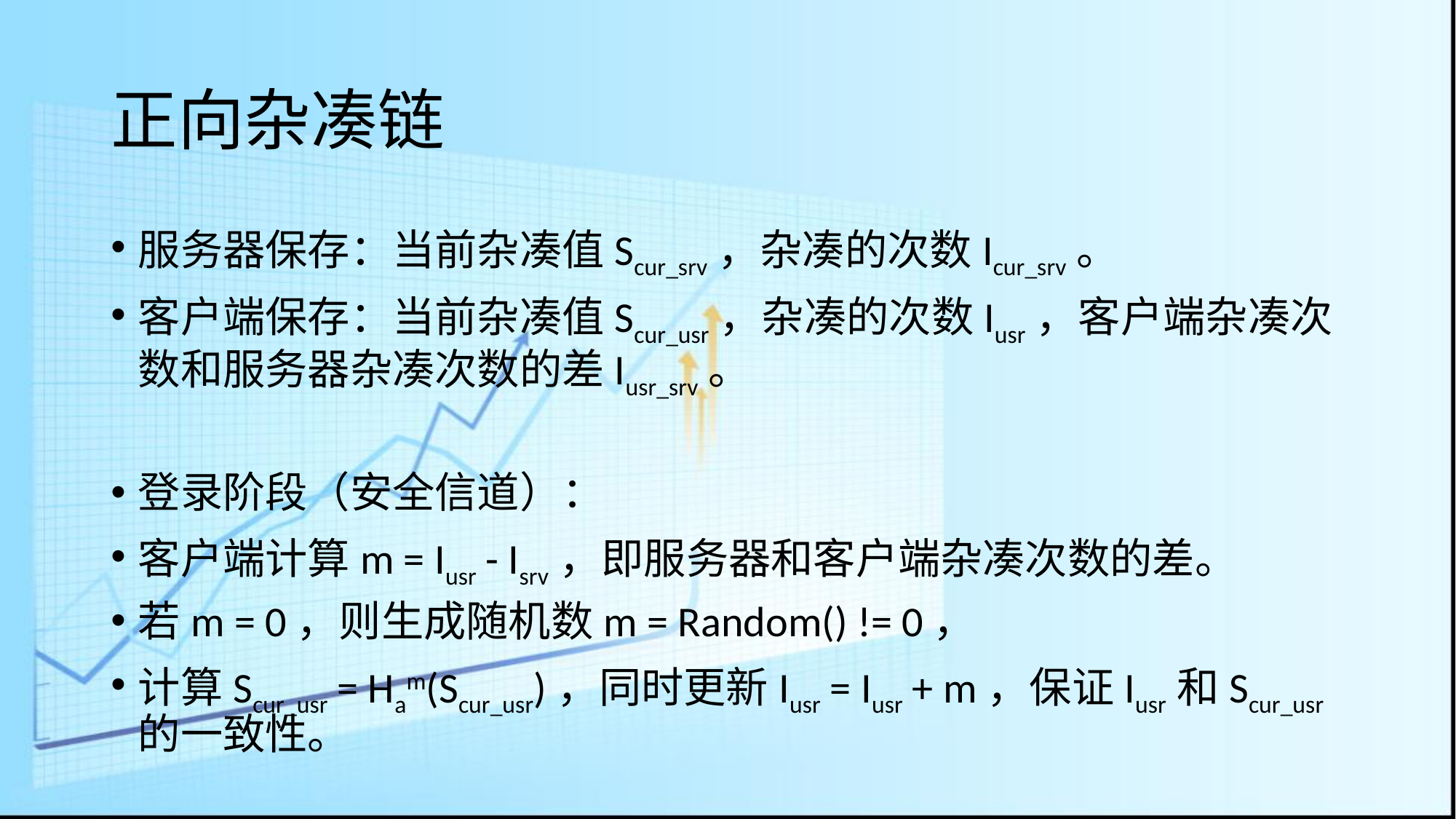

# 正向杂凑链
服务器保存：当前杂凑值Scur_srv，杂凑的次数Icur_srv。
客户端保存：当前杂凑值Scur_usr，杂凑的次数Iusr，客户端杂凑次数和服务器杂凑次数的差Iusr_srv。

登录阶段（安全信道）：
客户端计算m = Iusr - Isrv，即服务器和客户端杂凑次数的差。
若m = 0，则生成随机数m = Random() != 0，
计算Scur_usr = Ham(Scur_usr)，同时更新Iusr = Iusr + m，保证Iusr和Scur_usr的一致性。